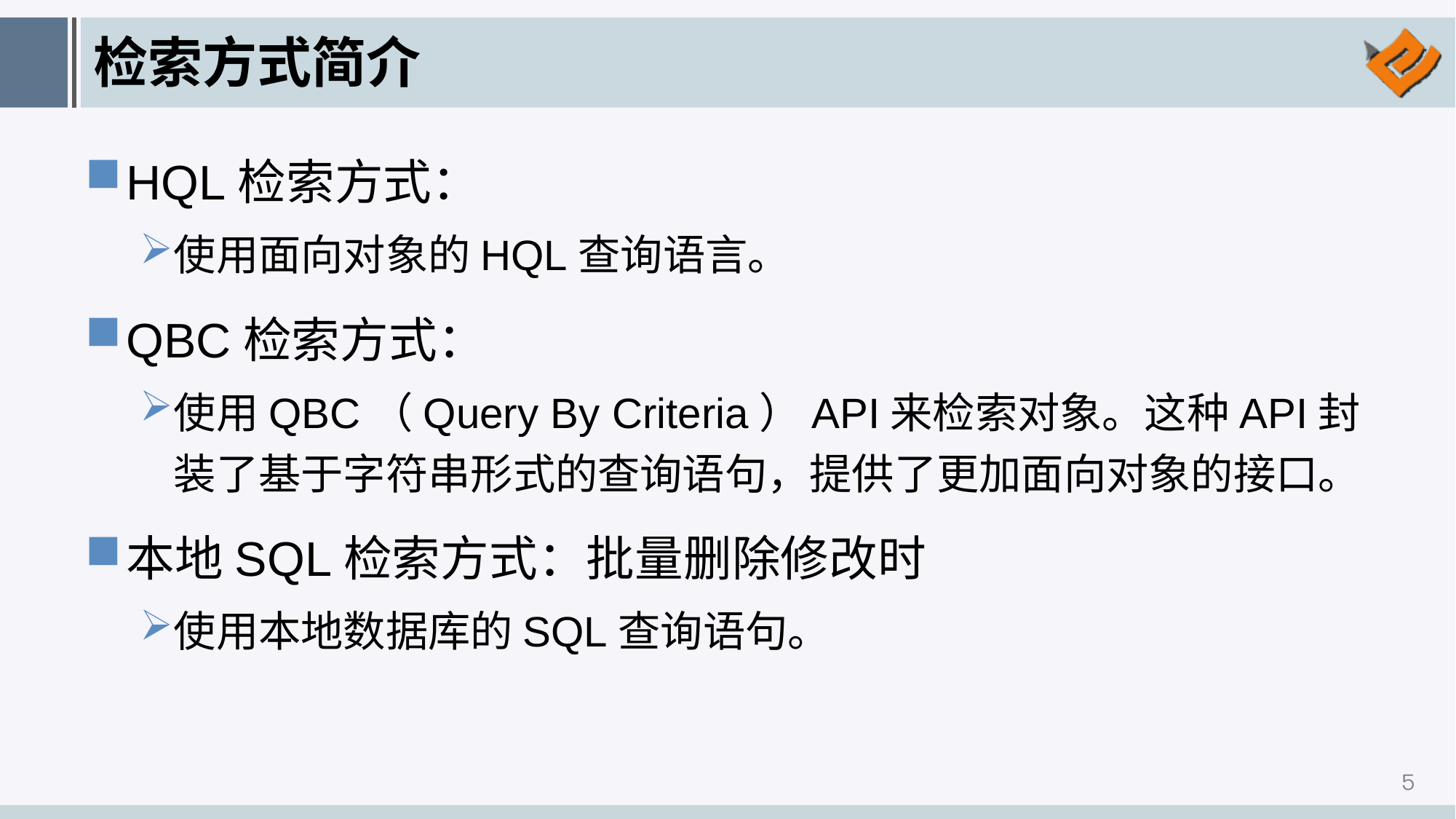

# 检索方式简介
HQL检索方式：
使用面向对象的HQL查询语言。
QBC检索方式：
使用QBC（Query By Criteria）API来检索对象。这种API封装了基于字符串形式的查询语句，提供了更加面向对象的接口。
本地SQL检索方式：批量删除修改时
使用本地数据库的SQL查询语句。